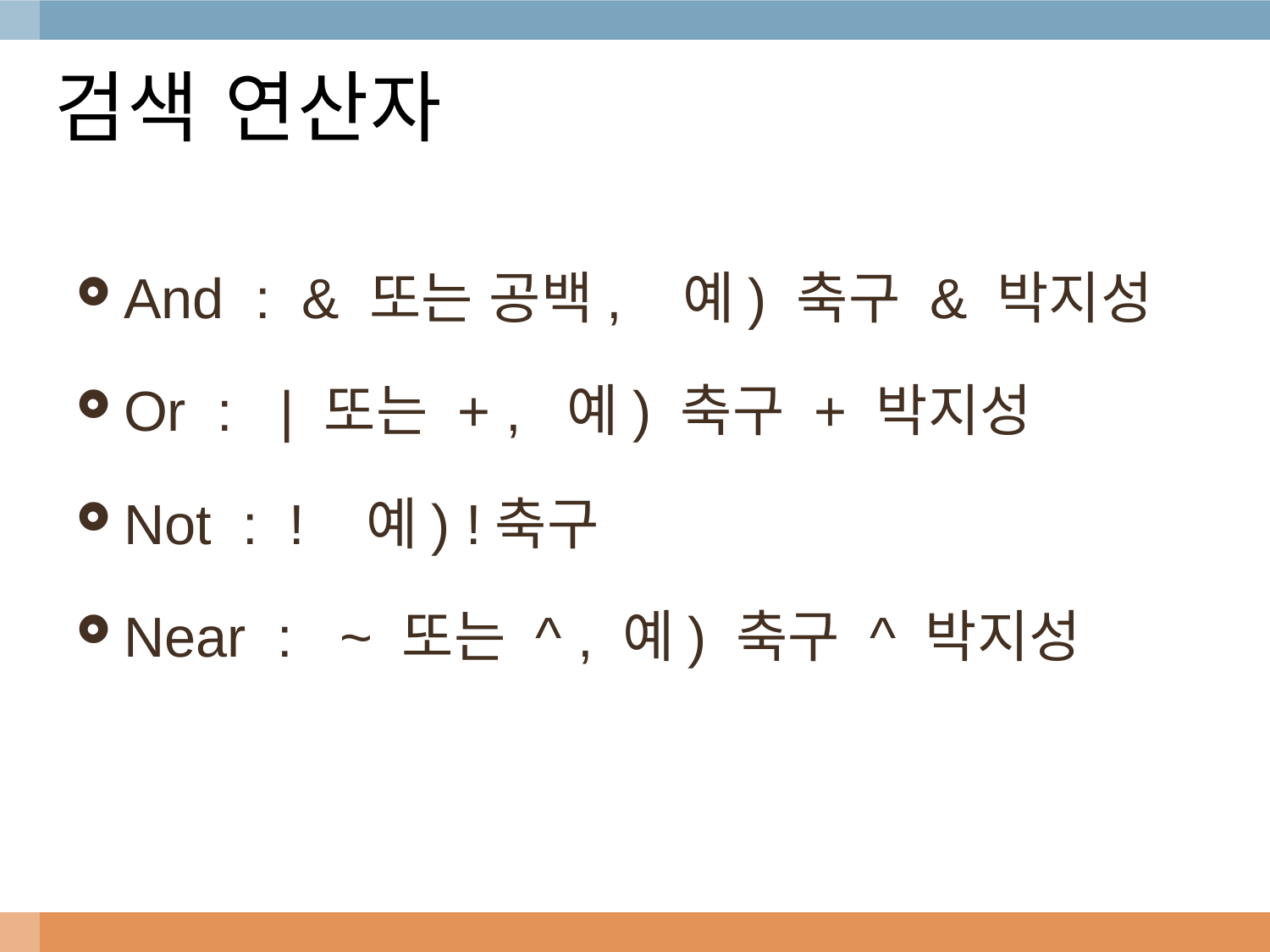

# 검색 연산자
And  :  & 또는 공백,   예) 축구 & 박지성
Or  :   | 또는 + ,  예) 축구 + 박지성
Not  :  !   예) !축구
Near  :   ~ 또는 ^ , 예) 축구 ^ 박지성